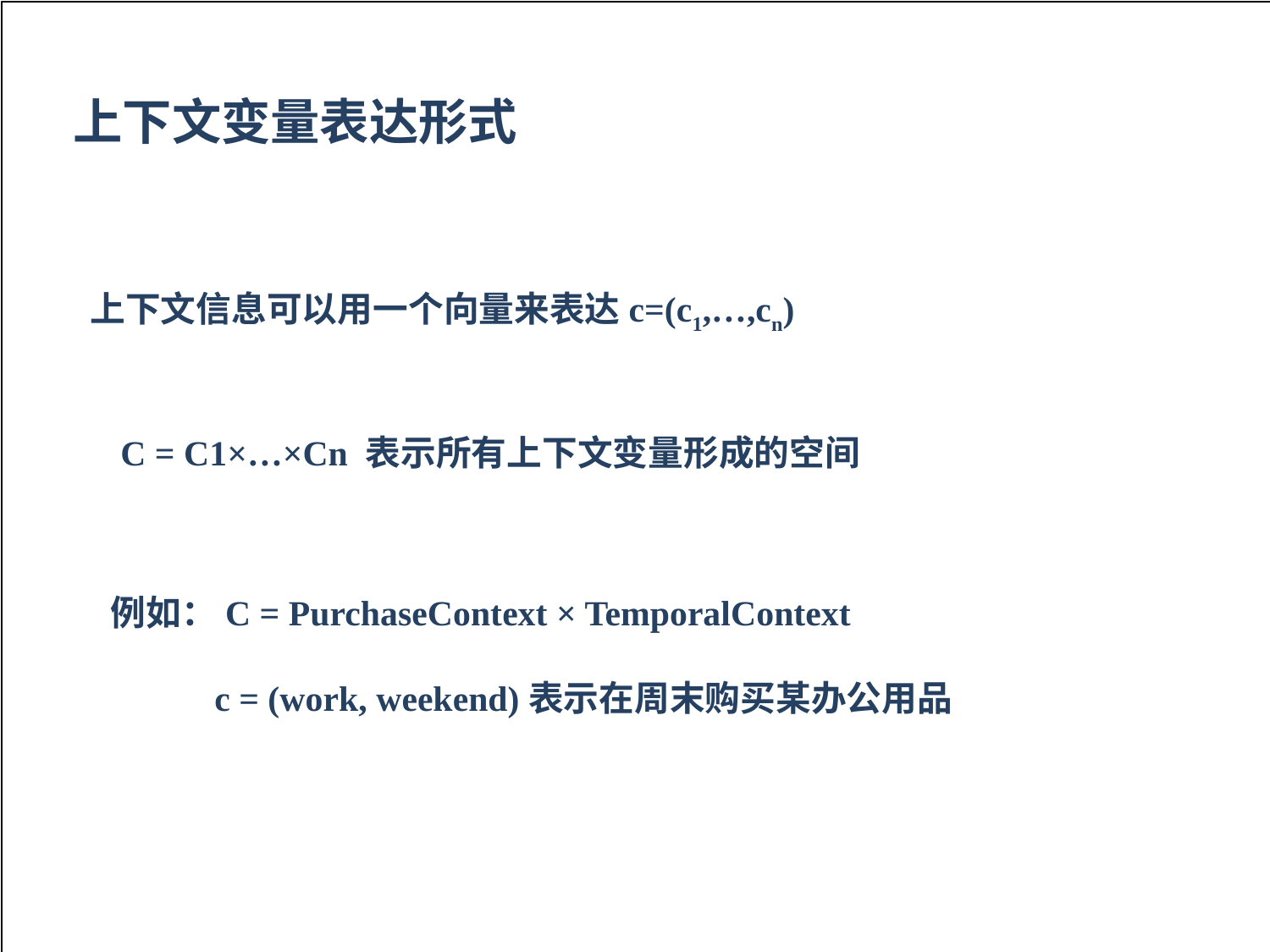

上下文变量表达形式
上下文信息可以用一个向量来表达c=(c1,…,cn)
C = C1×…×Cn 表示所有上下文变量形成的空间
例如：C = PurchaseContext × TemporalContext

c = (work, weekend)表示在周末购买某办公用品